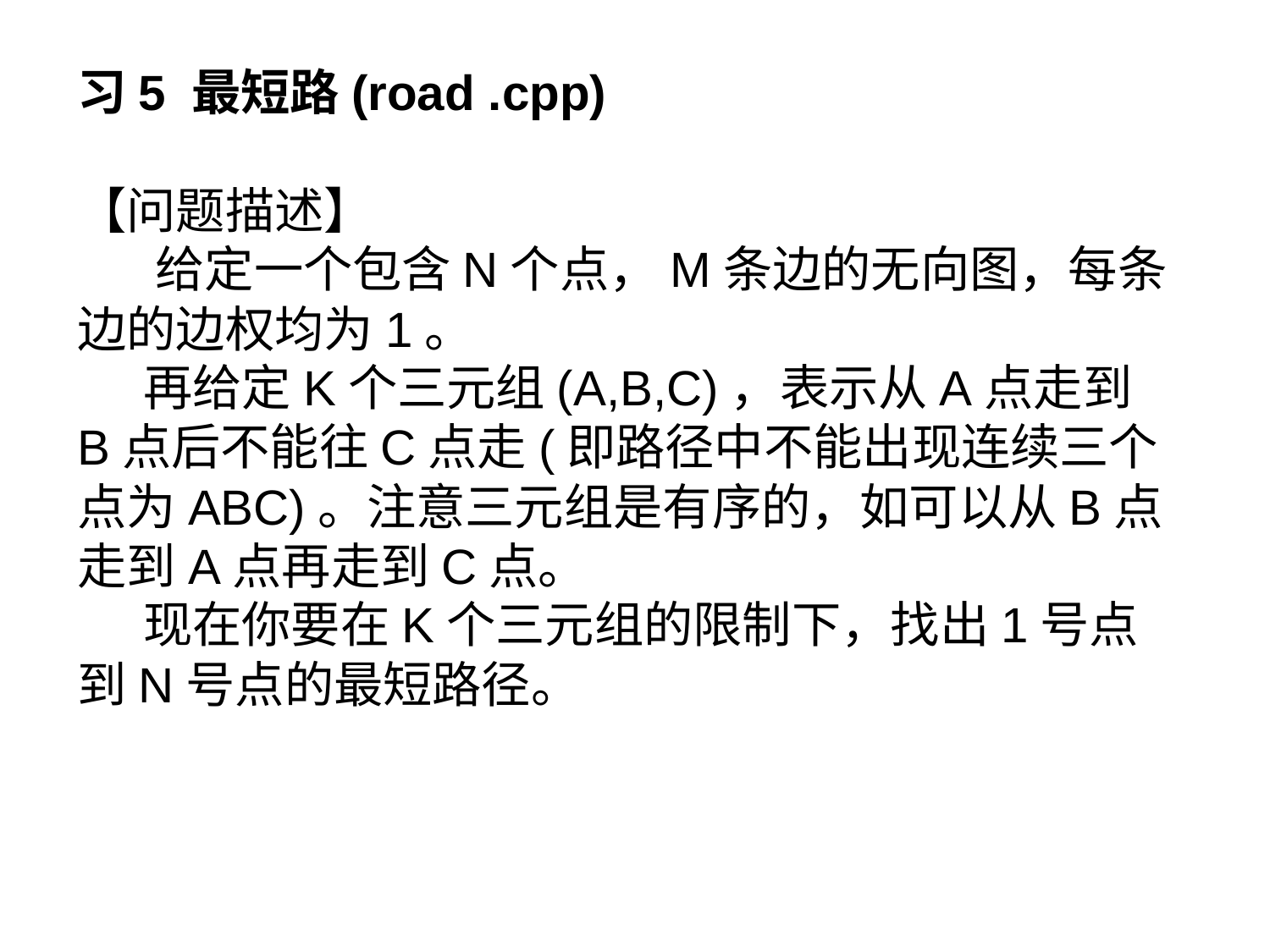

习5 最短路(road .cpp)

【问题描述】
      给定一个包含N个点，M条边的无向图，每条边的边权均为1。
      再给定K个三元组(A,B,C)，表示从A点走到B点后不能往C点走(即路径中不能出现连续三个点为ABC)。注意三元组是有序的，如可以从B点走到A点再走到C点。
      现在你要在K个三元组的限制下，找出1号点到N号点的最短路径。